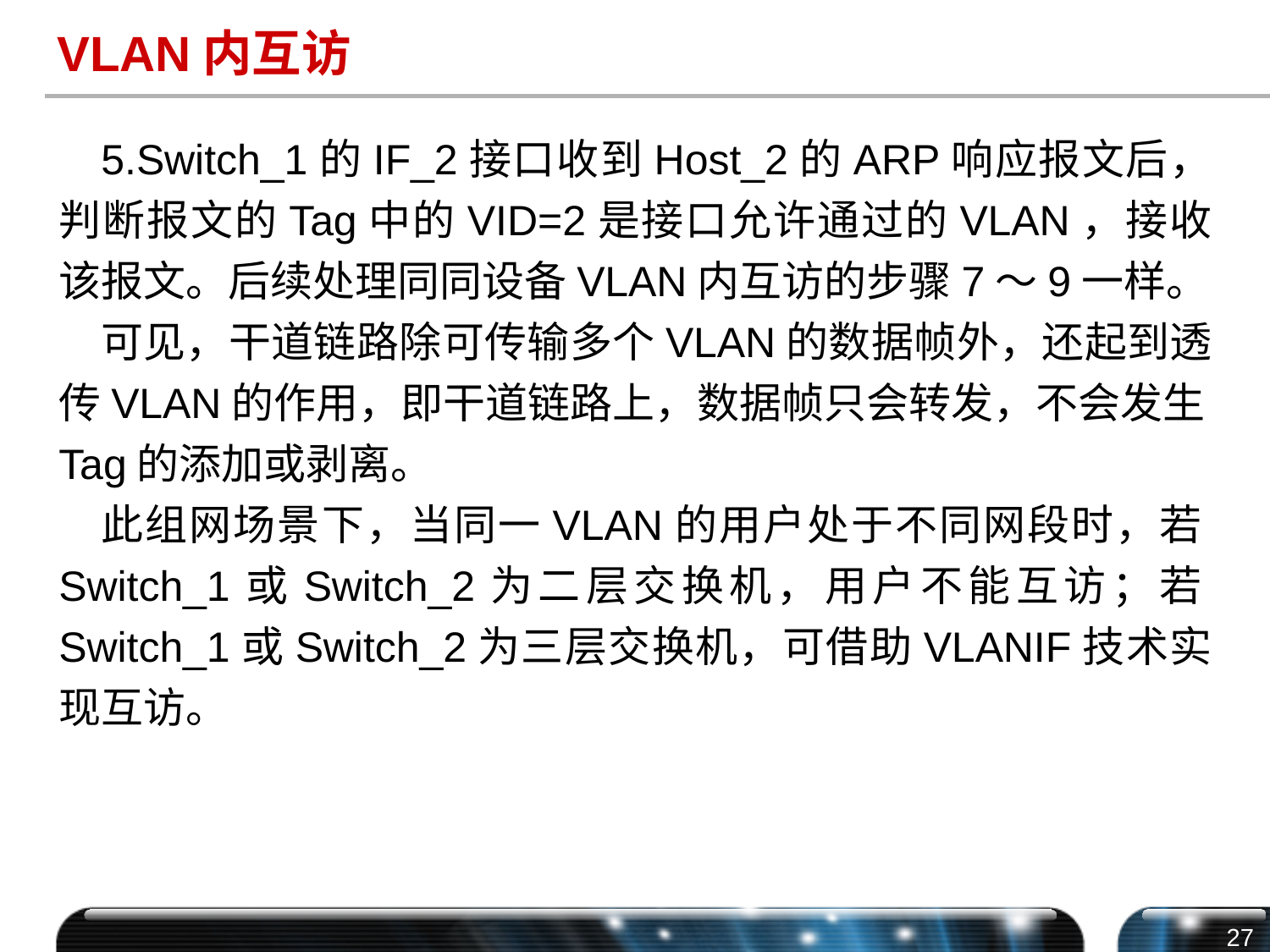

# VLAN内互访
5.Switch_1的IF_2接口收到Host_2的ARP响应报文后，判断报文的Tag中的VID=2是接口允许通过的VLAN，接收该报文。后续处理同同设备VLAN内互访的步骤7～9一样。
可见，干道链路除可传输多个VLAN的数据帧外，还起到透传VLAN的作用，即干道链路上，数据帧只会转发，不会发生Tag的添加或剥离。
此组网场景下，当同一VLAN的用户处于不同网段时，若Switch_1或Switch_2为二层交换机，用户不能互访；若Switch_1或Switch_2为三层交换机，可借助VLANIF技术实现互访。